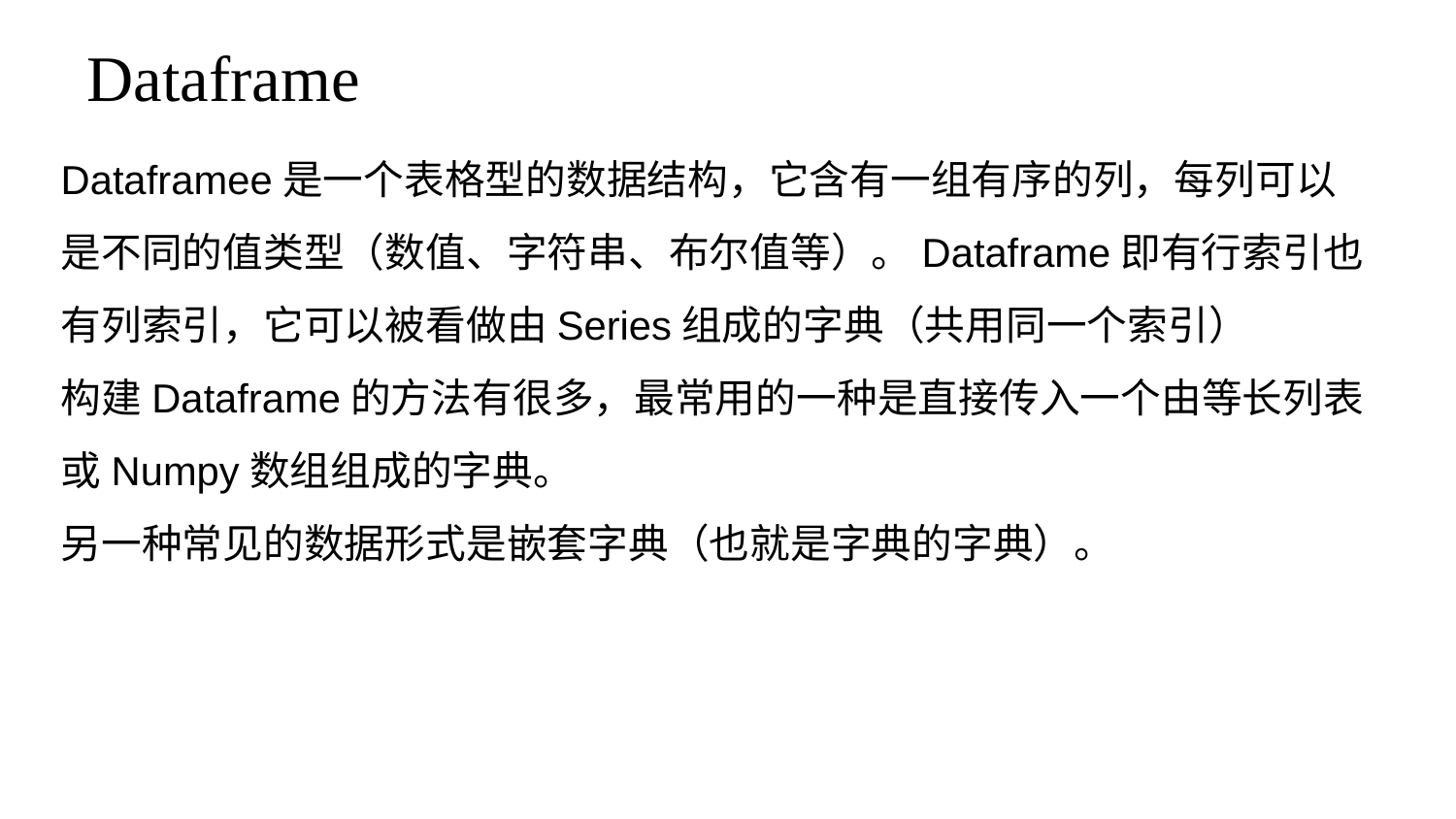

Dataframe
Dataframee是一个表格型的数据结构，它含有一组有序的列，每列可以是不同的值类型（数值、字符串、布尔值等）。Dataframe即有行索引也有列索引，它可以被看做由Series组成的字典（共用同一个索引）
构建Dataframe的方法有很多，最常用的一种是直接传入一个由等长列表或Numpy数组组成的字典。
另一种常见的数据形式是嵌套字典（也就是字典的字典）。

14